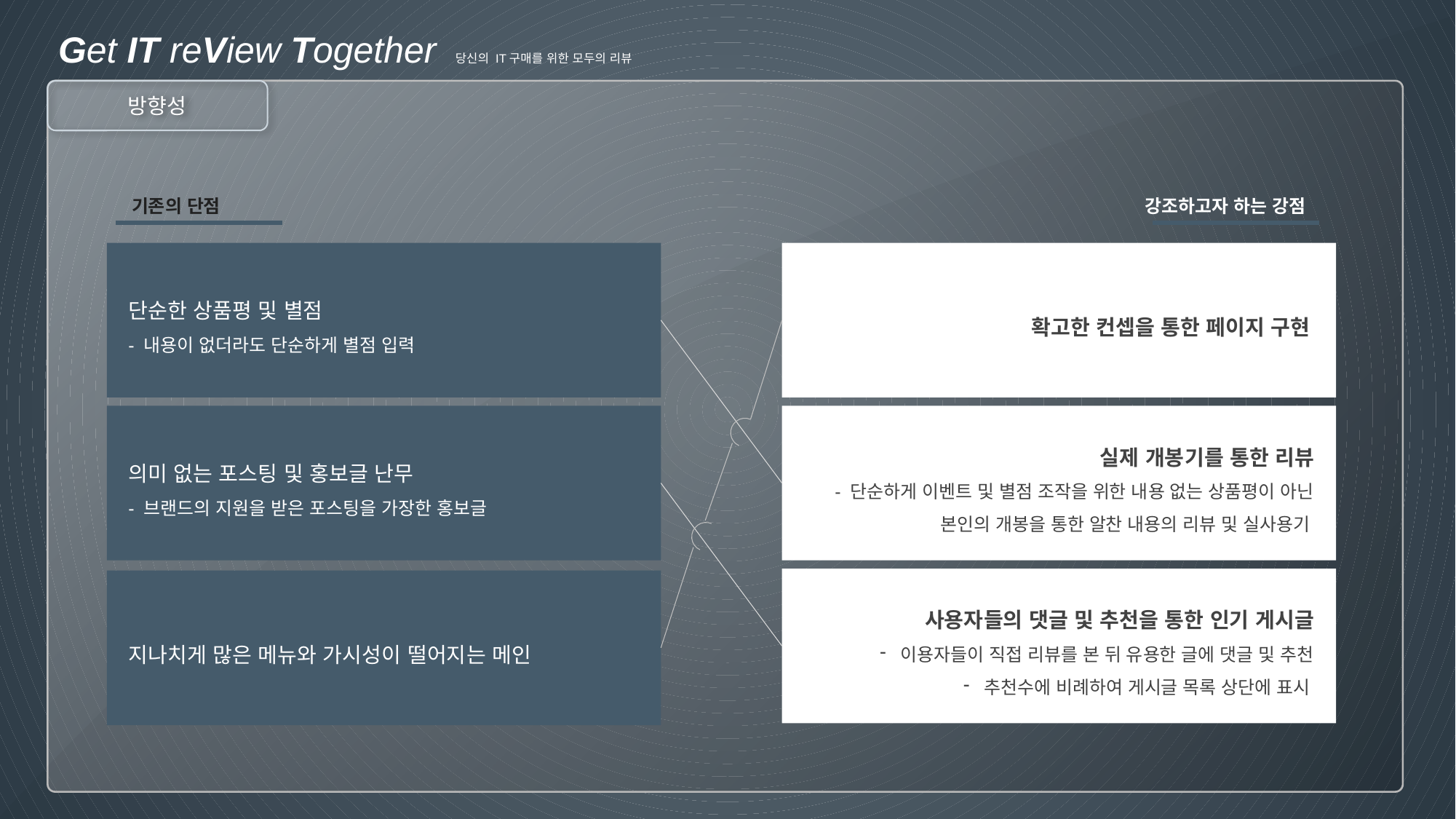

Get IT reView Together 당신의 IT구매를 위한 모두의 리뷰

방향성
기존의 단점
강조하고자 하는 강점
단순한 상품평 및 별점
- 내용이 없더라도 단순하게 별점 입력
확고한 컨셉을 통한 페이지 구현
의미 없는 포스팅 및 홍보글 난무
- 브랜드의 지원을 받은 포스팅을 가장한 홍보글
실제 개봉기를 통한 리뷰
- 단순하게 이벤트 및 별점 조작을 위한 내용 없는 상품평이 아닌 본인의 개봉을 통한 알찬 내용의 리뷰 및 실사용기

사용자들의 댓글 및 추천을 통한 인기 게시글
이용자들이 직접 리뷰를 본 뒤 유용한 글에 댓글 및 추천
추천수에 비례하여 게시글 목록 상단에 표시
지나치게 많은 메뉴와 가시성이 떨어지는 메인